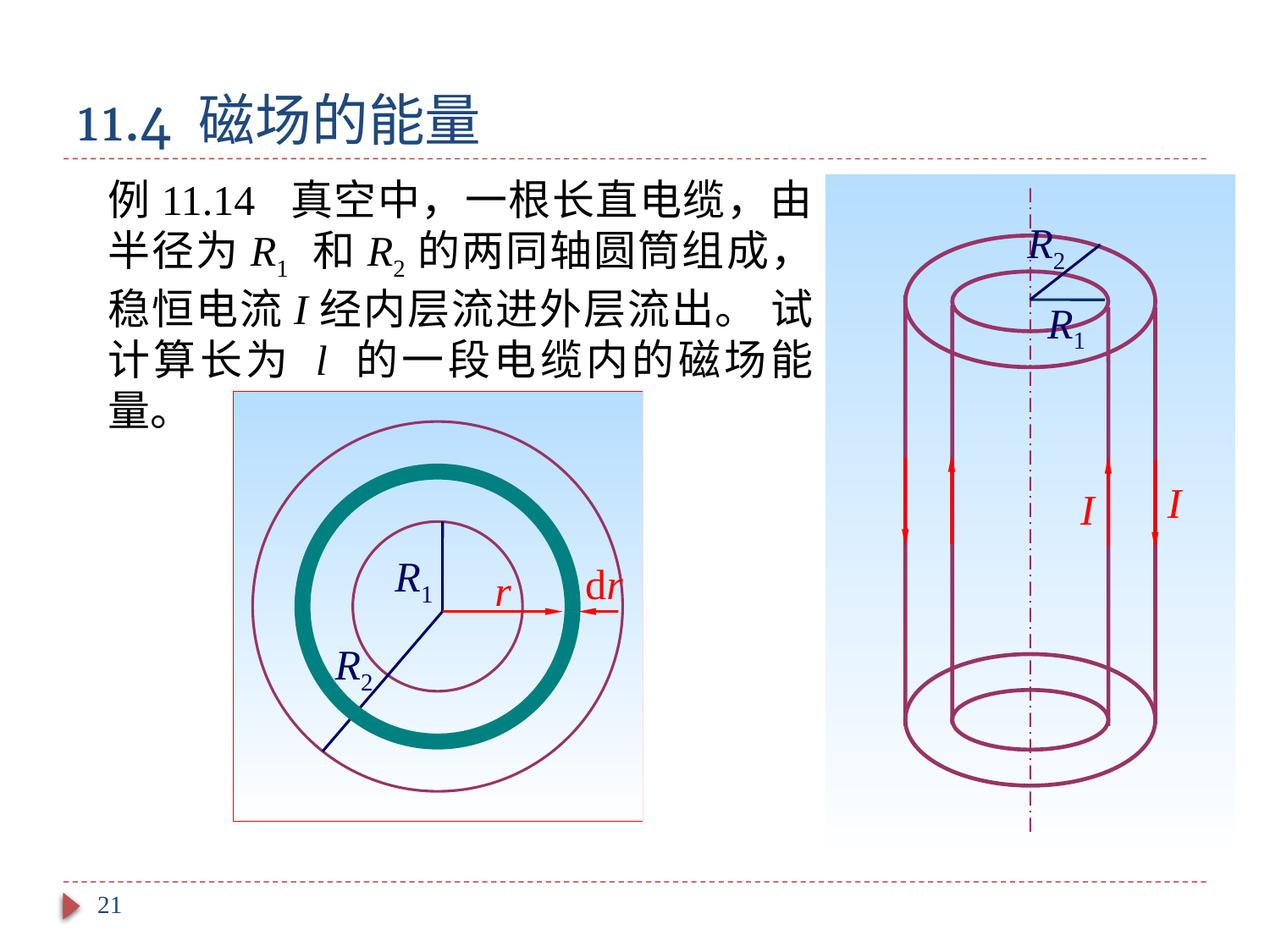

# 11.4 磁场的能量
例11.14  真空中，一根长直电缆，由半径为R1 和R2的两同轴圆筒组成，稳恒电流I经内层流进外层流出。 试计算长为 l 的一段电缆内的磁场能量。

R2

R1

I
I

dr
r

R1

R2
21